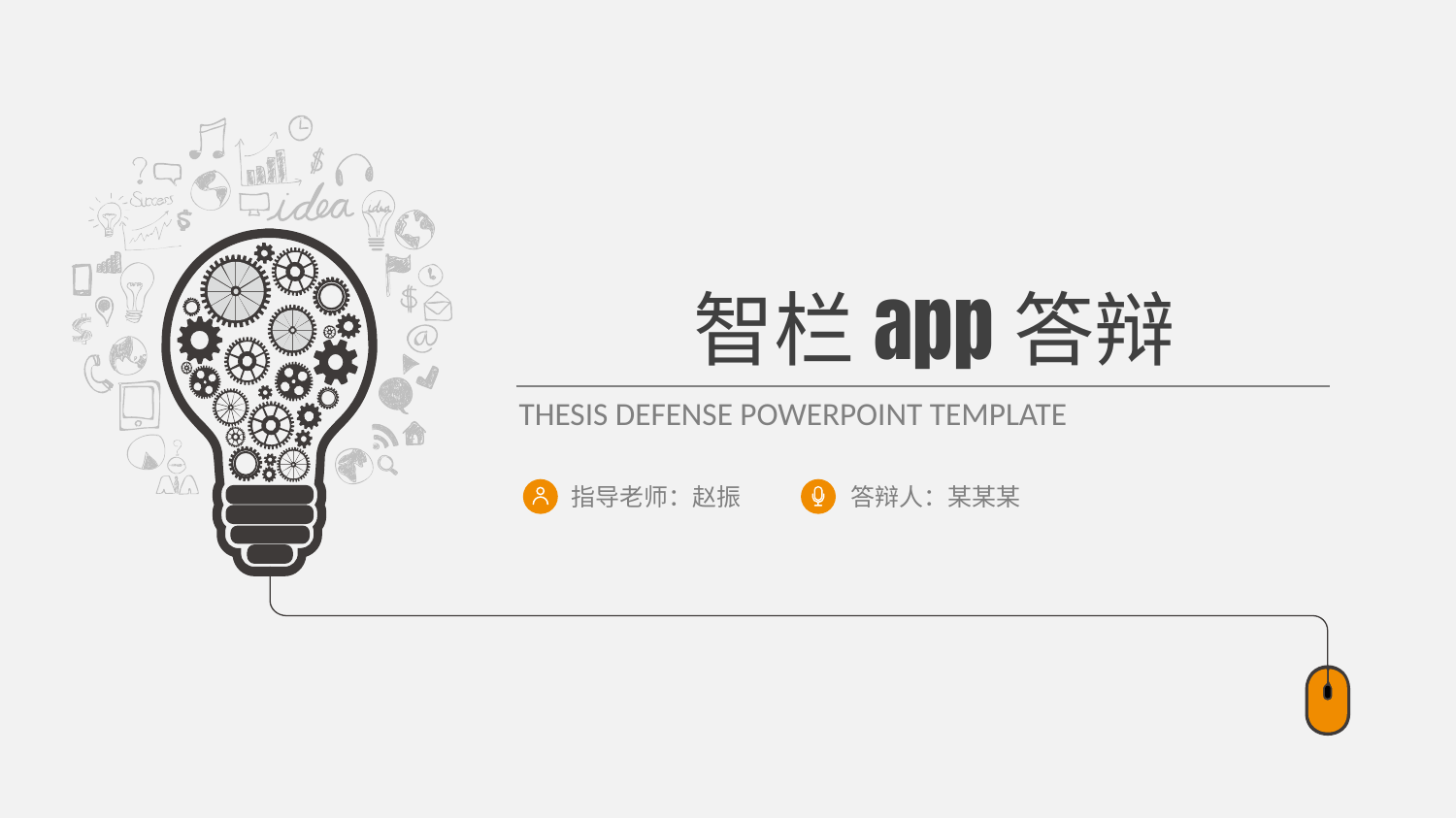

智栏app答辩
THESIS DEFENSE POWERPOINT TEMPLATE
指导老师：赵振
答辩人：某某某